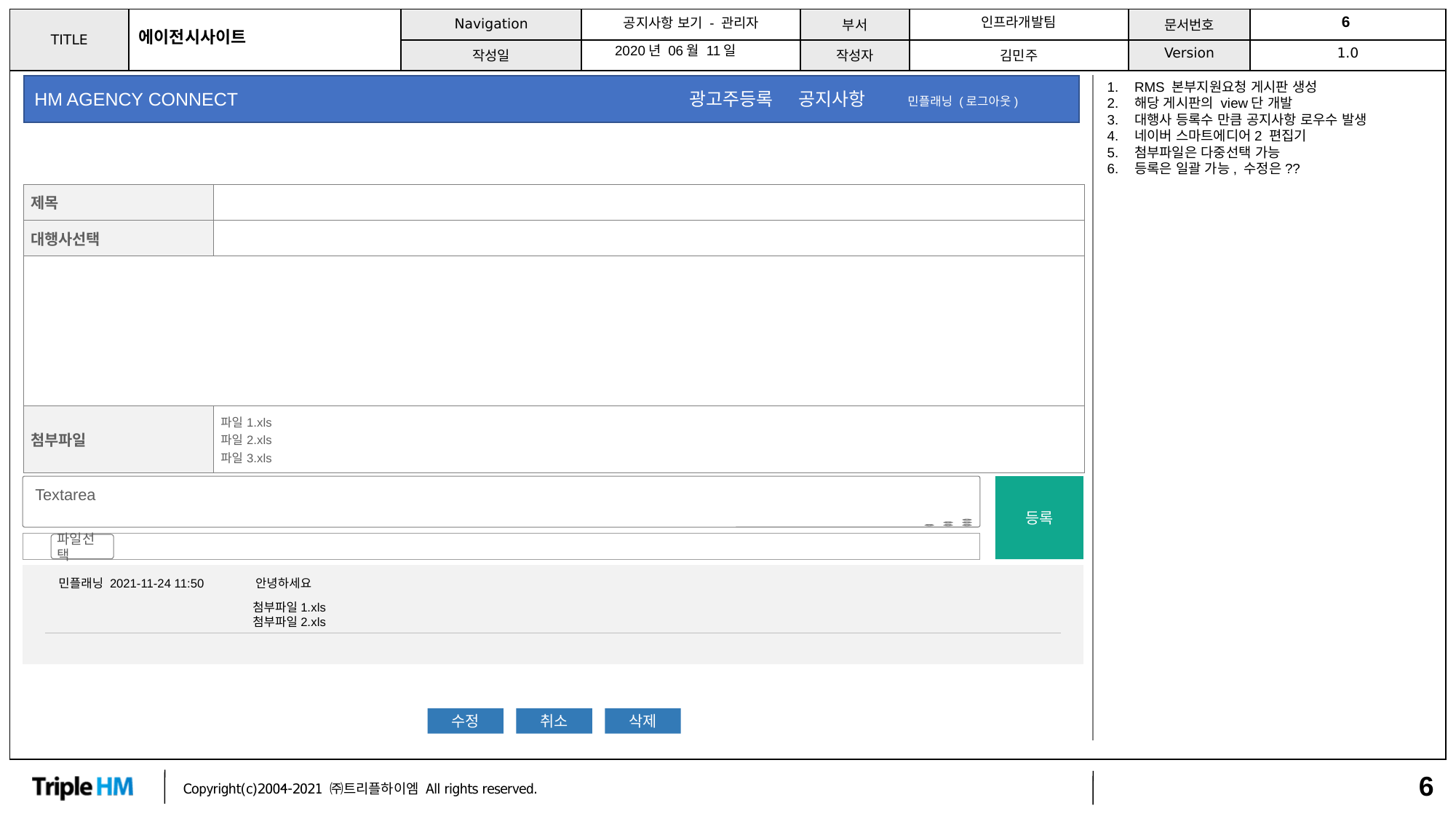

공지사항 보기 - 관리자
RMS 본부지원요청 게시판 생성
해당 게시판의 view단 개발
대행사 등록수 만큼 공지사항 로우수 발생
네이버 스마트에디어2 편집기
첨부파일은 다중선택 가능
등록은 일괄 가능, 수정은??

HM AGENCY CONNECT					광고주등록	공지사항	민플래닝 (로그아웃)
| 제목 |  |
| --- | --- |
| 대행사선택 |  |
|  |  |
| 첨부파일 | 파일1.xls 파일2.xls 파일3.xls |
Textarea

등록

파일선택

민플래닝 2021-11-24 11:50
안녕하세요
첨부파일1.xls
첨부파일2.xls
수정
취소
삭제